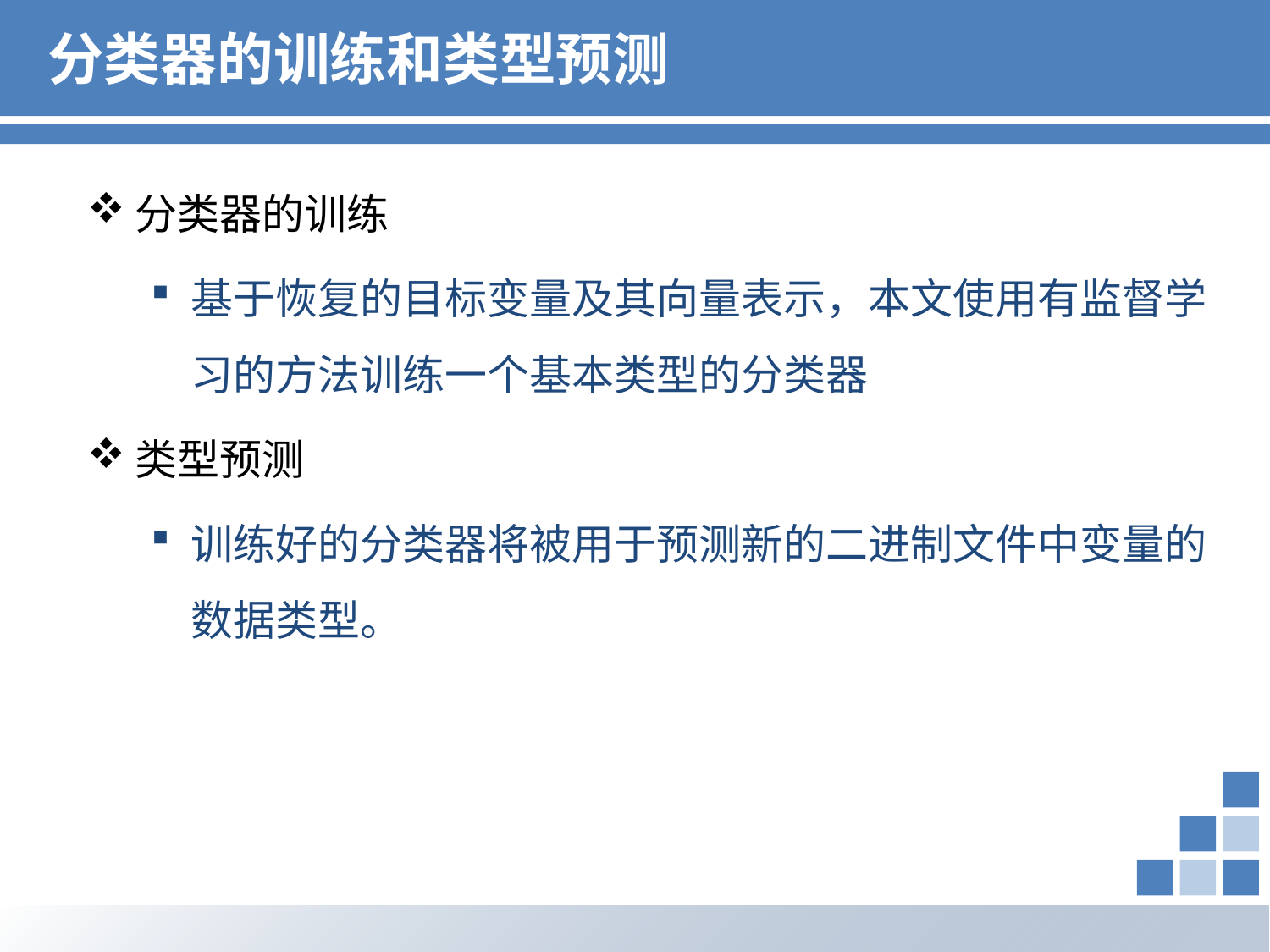

# 分类器的训练和类型预测

分类器的训练
基于恢复的目标变量及其向量表示，本文使用有监督学习的方法训练一个基本类型的分类器
类型预测
训练好的分类器将被用于预测新的二进制文件中变量的数据类型。